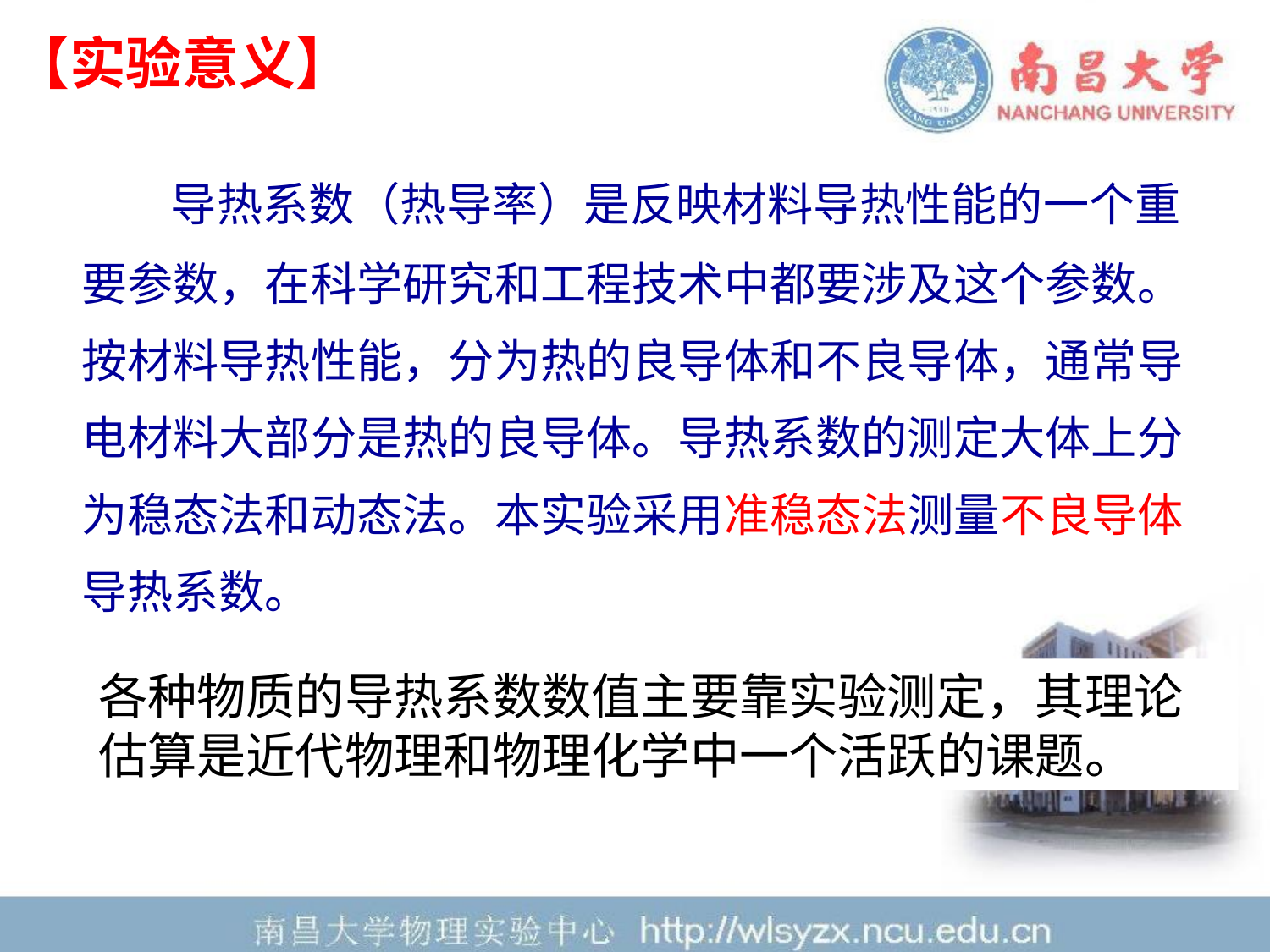

【实验意义】
      导热系数（热导率）是反映材料导热性能的一个重要参数，在科学研究和工程技术中都要涉及这个参数。按材料导热性能，分为热的良导体和不良导体，通常导电材料大部分是热的良导体。导热系数的测定大体上分为稳态法和动态法。本实验采用准稳态法测量不良导体导热系数。
各种物质的导热系数数值主要靠实验测定，其理论估算是近代物理和物理化学中一个活跃的课题。